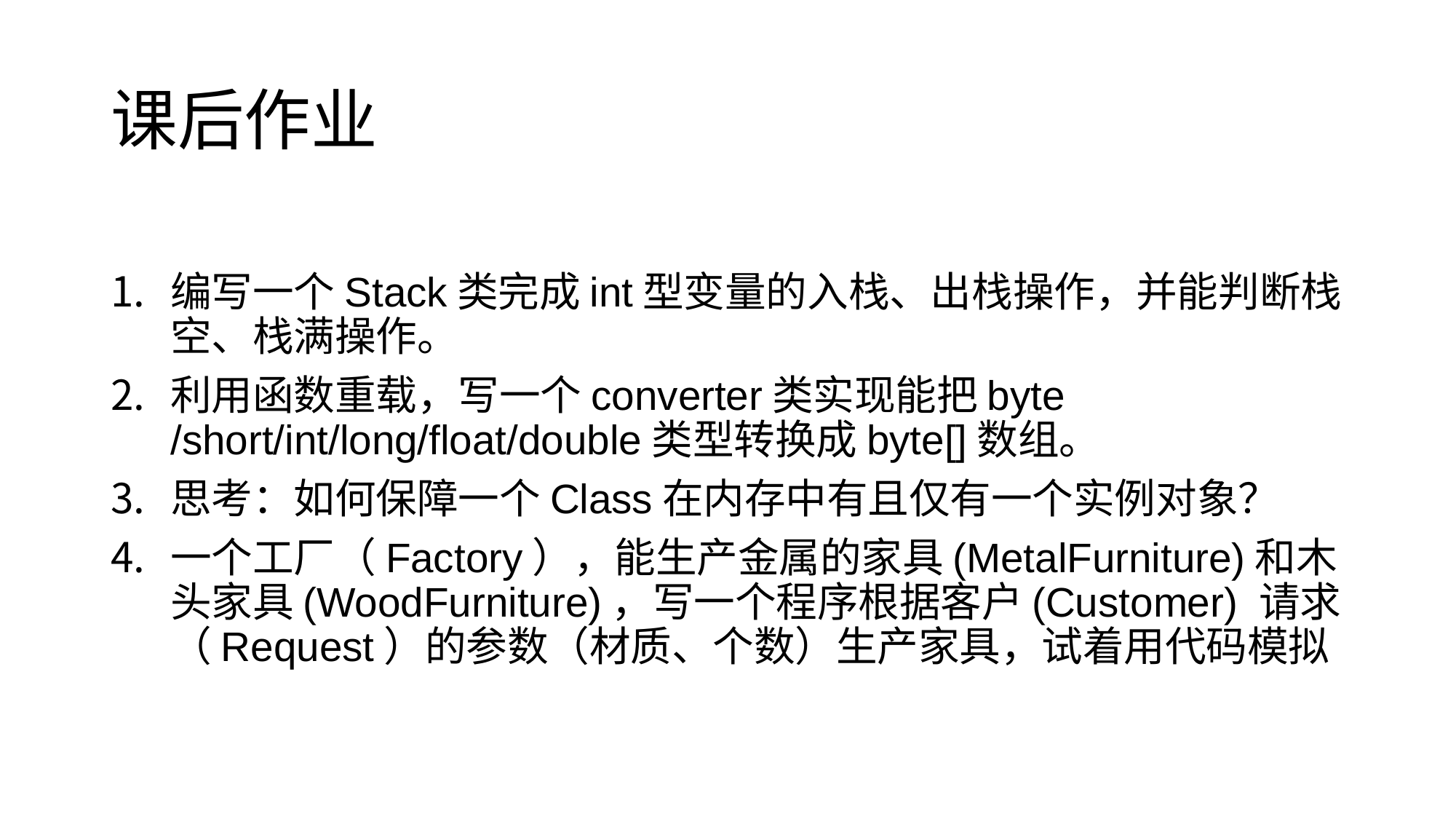

# 课后作业

编写一个Stack类完成int型变量的入栈、出栈操作，并能判断栈空、栈满操作。
利用函数重载，写一个converter类实现能把byte /short/int/long/float/double类型转换成byte[]数组。
思考：如何保障一个Class在内存中有且仅有一个实例对象？
一个工厂（Factory），能生产金属的家具(MetalFurniture)和木头家具(WoodFurniture)，写一个程序根据客户(Customer) 请求（Request）的参数（材质、个数）生产家具，试着用代码模拟